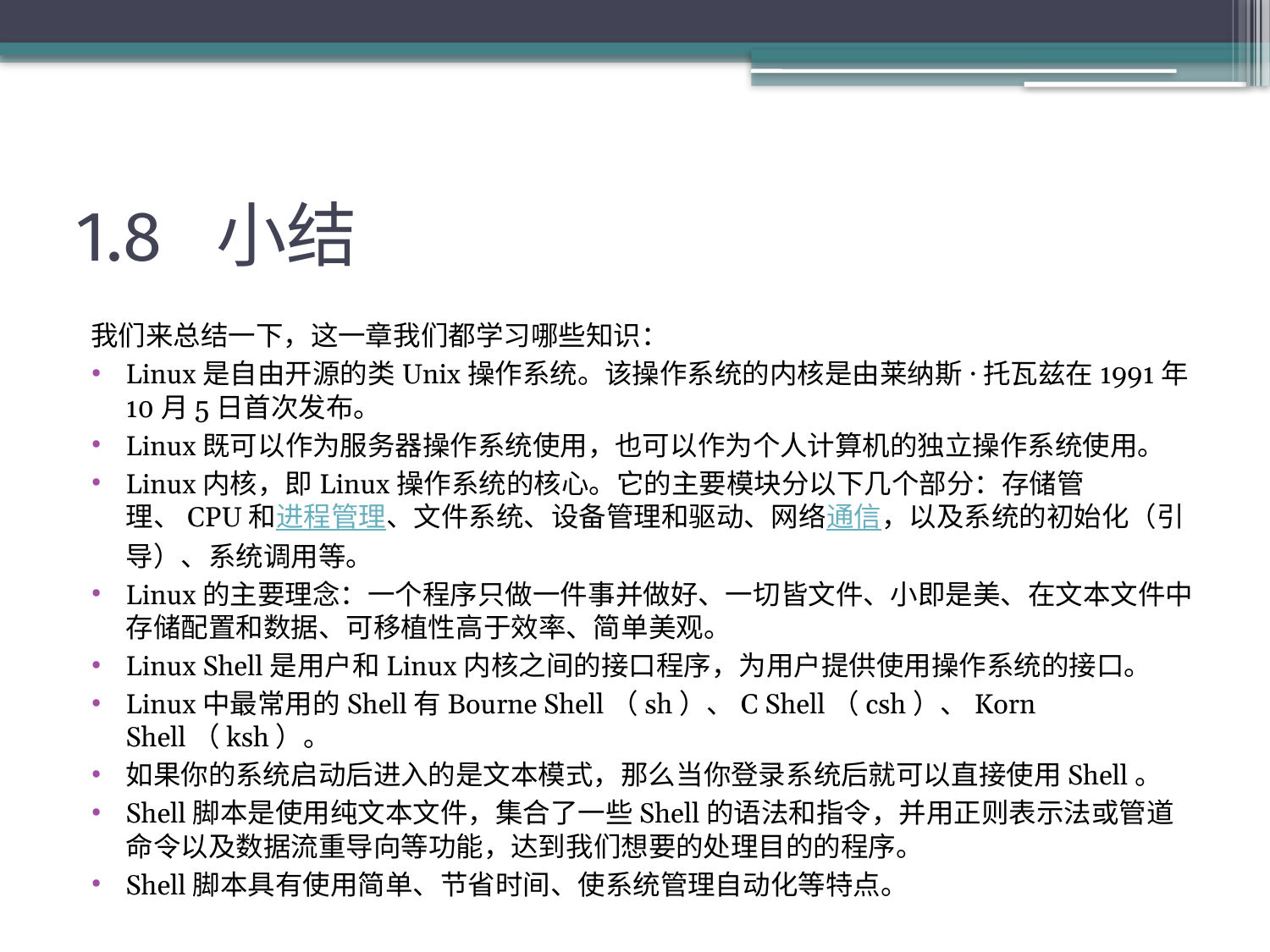

# 1.8  小结
我们来总结一下，这一章我们都学习哪些知识：
Linux是自由开源的类Unix操作系统。该操作系统的内核是由莱纳斯·托瓦兹在1991年10月5日首次发布。
Linux既可以作为服务器操作系统使用，也可以作为个人计算机的独立操作系统使用。
Linux内核，即Linux操作系统的核心。它的主要模块分以下几个部分：存储管理、CPU和进程管理、文件系统、设备管理和驱动、网络通信，以及系统的初始化（引导）、系统调用等。
Linux的主要理念：一个程序只做一件事并做好、一切皆文件、小即是美、在文本文件中存储配置和数据、可移植性高于效率、简单美观。
Linux Shell是用户和Linux内核之间的接口程序，为用户提供使用操作系统的接口。
Linux中最常用的Shell有Bourne Shell（sh）、C Shell（csh）、Korn Shell（ksh）。
如果你的系统启动后进入的是文本模式，那么当你登录系统后就可以直接使用Shell。
Shell脚本是使用纯文本文件，集合了一些Shell的语法和指令，并用正则表示法或管道命令以及数据流重导向等功能，达到我们想要的处理目的的程序。
Shell脚本具有使用简单、节省时间、使系统管理自动化等特点。